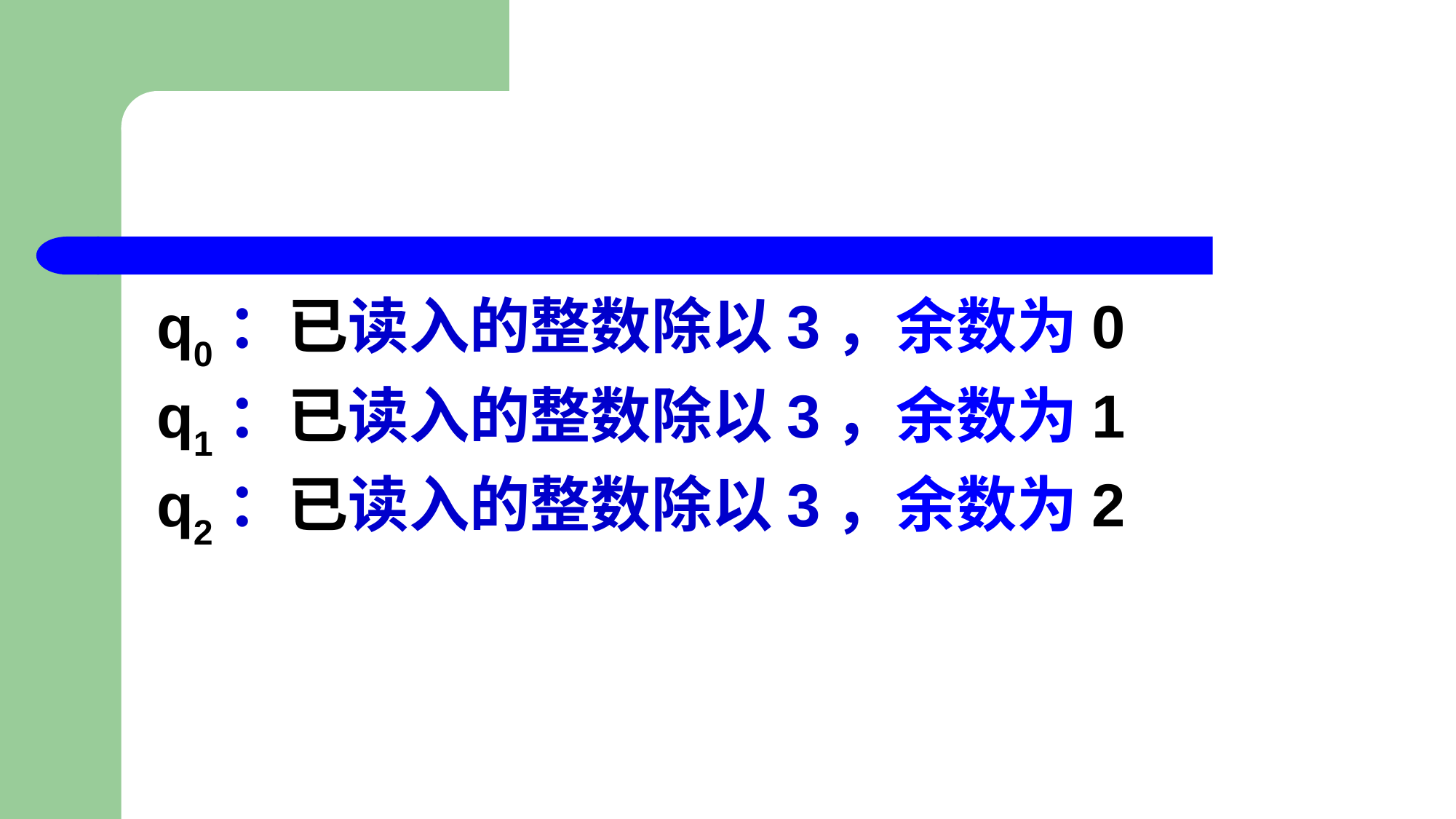

#
q0：已读入的整数除以3，余数为0
q1：已读入的整数除以3，余数为1
q2：已读入的整数除以3，余数为2